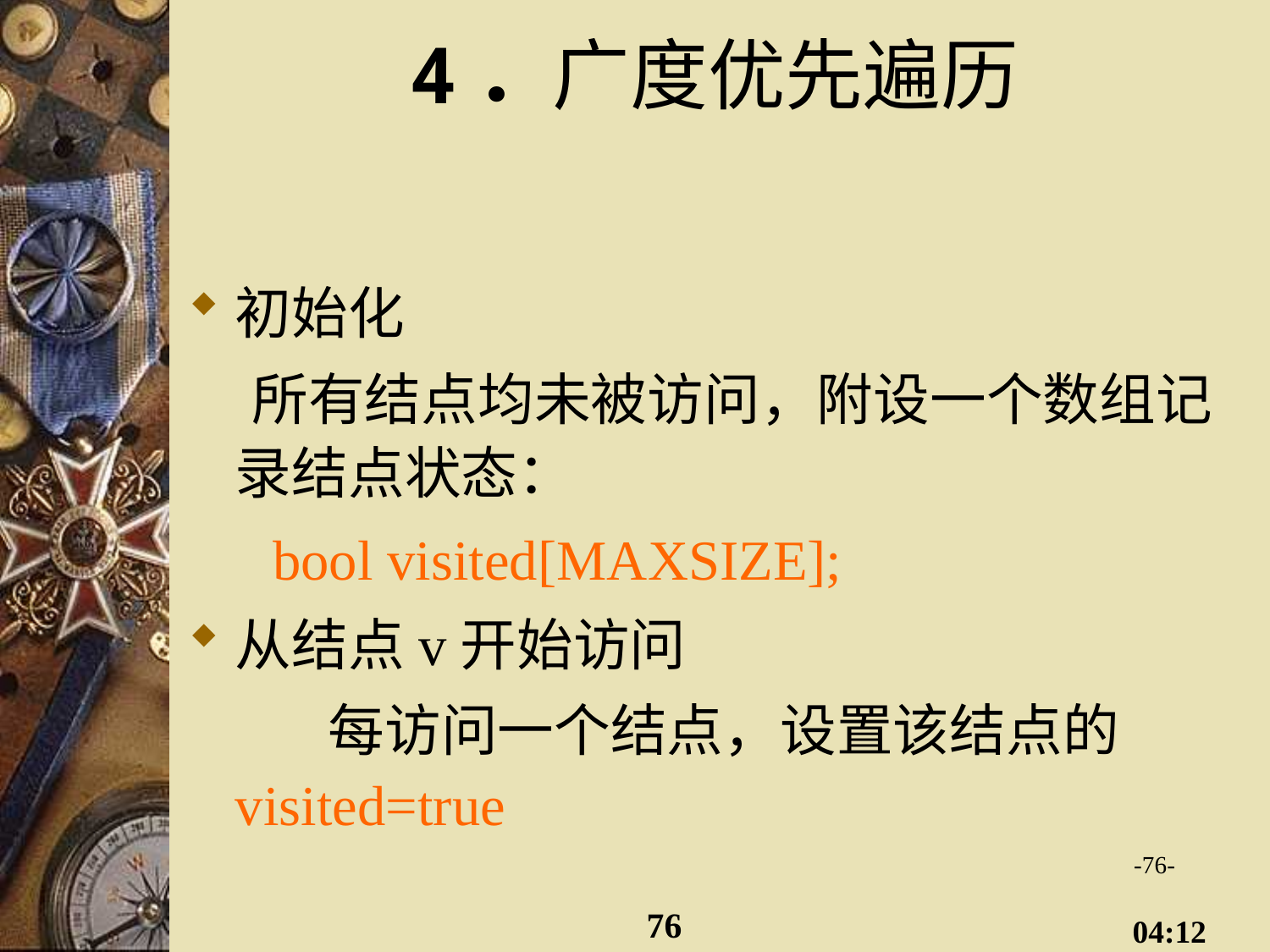

# 4．广度优先遍历
初始化
    所有结点均未被访问，附设一个数组记录结点状态：
      bool visited[MAXSIZE];
从结点v开始访问
          每访问一个结点，设置该结点的visited=true
-76-